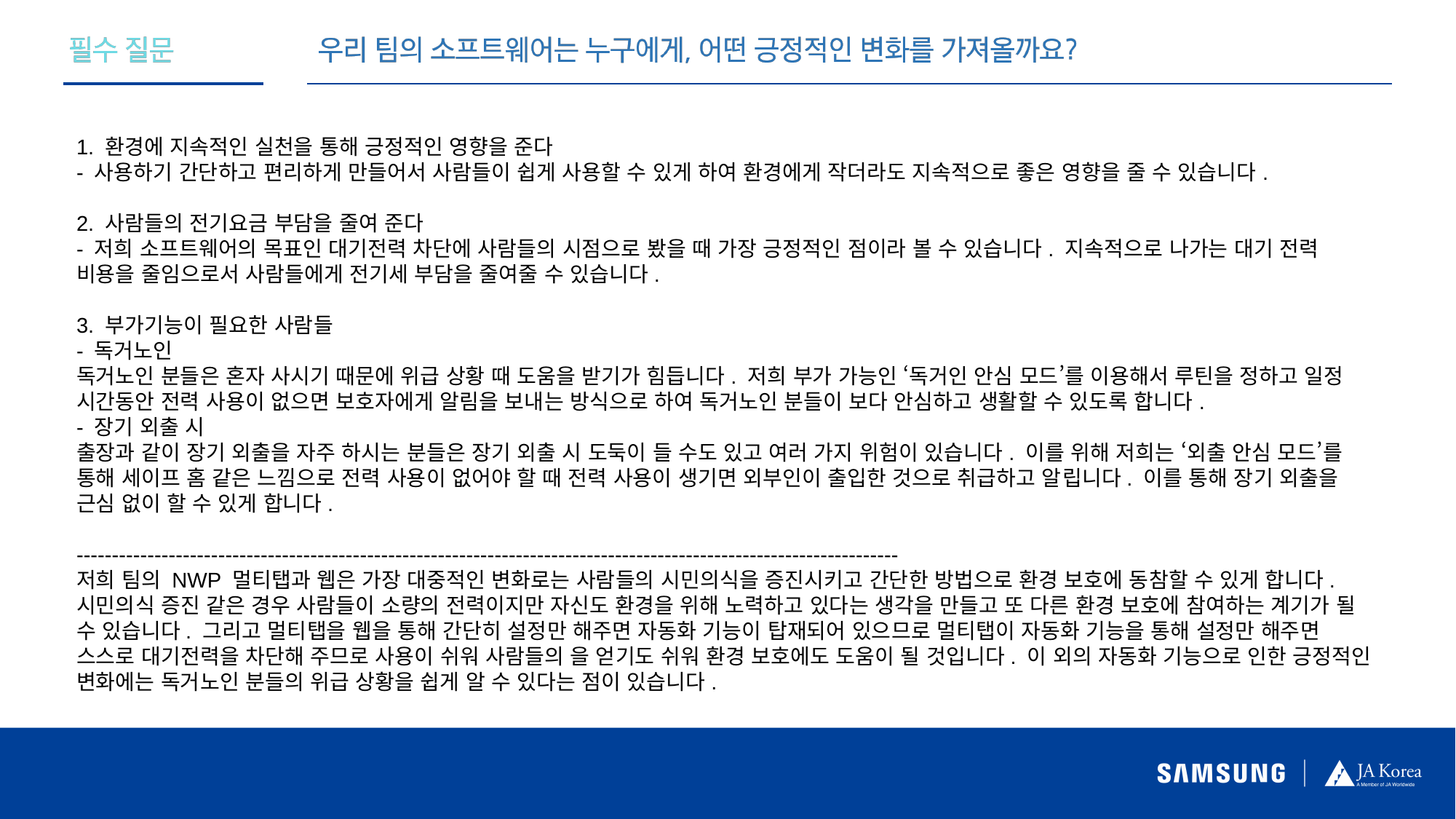

1. 환경에 지속적인 실천을 통해 긍정적인 영향을 준다
- 사용하기 간단하고 편리하게 만들어서 사람들이 쉽게 사용할 수 있게 하여 환경에게 작더라도 지속적으로 좋은 영향을 줄 수 있습니다.

2. 사람들의 전기요금 부담을 줄여 준다
- 저희 소프트웨어의 목표인 대기전력 차단에 사람들의 시점으로 봤을 때 가장 긍정적인 점이라 볼 수 있습니다. 지속적으로 나가는 대기 전력 비용을 줄임으로서 사람들에게 전기세 부담을 줄여줄 수 있습니다.

3. 부가기능이 필요한 사람들
- 독거노인
독거노인 분들은 혼자 사시기 때문에 위급 상황 때 도움을 받기가 힘듭니다. 저희 부가 가능인 ‘독거인 안심 모드’를 이용해서 루틴을 정하고 일정 시간동안 전력 사용이 없으면 보호자에게 알림을 보내는 방식으로 하여 독거노인 분들이 보다 안심하고 생활할 수 있도록 합니다.
- 장기 외출 시
출장과 같이 장기 외출을 자주 하시는 분들은 장기 외출 시 도둑이 들 수도 있고 여러 가지 위험이 있습니다. 이를 위해 저희는 ‘외출 안심 모드’를 통해 세이프 홈 같은 느낌으로 전력 사용이 없어야 할 때 전력 사용이 생기면 외부인이 출입한 것으로 취급하고 알립니다. 이를 통해 장기 외출을 근심 없이 할 수 있게 합니다.

--------------------------------------------------------------------------------------------------------------------
저희 팀의 NWP 멀티탭과 웹은 가장 대중적인 변화로는 사람들의 시민의식을 증진시키고 간단한 방법으로 환경 보호에 동참할 수 있게 합니다. 시민의식 증진 같은 경우 사람들이 소량의 전력이지만 자신도 환경을 위해 노력하고 있다는 생각을 만들고 또 다른 환경 보호에 참여하는 계기가 될 수 있습니다. 그리고 멀티탭을 웹을 통해 간단히 설정만 해주면 자동화 기능이 탑재되어 있으므로 멀티탭이 자동화 기능을 통해 설정만 해주면 스스로 대기전력을 차단해 주므로 사용이 쉬워 사람들의 을 얻기도 쉬워 환경 보호에도 도움이 될 것입니다. 이 외의 자동화 기능으로 인한 긍정적인 변화에는 독거노인 분들의 위급 상황을 쉽게 알 수 있다는 점이 있습니다.